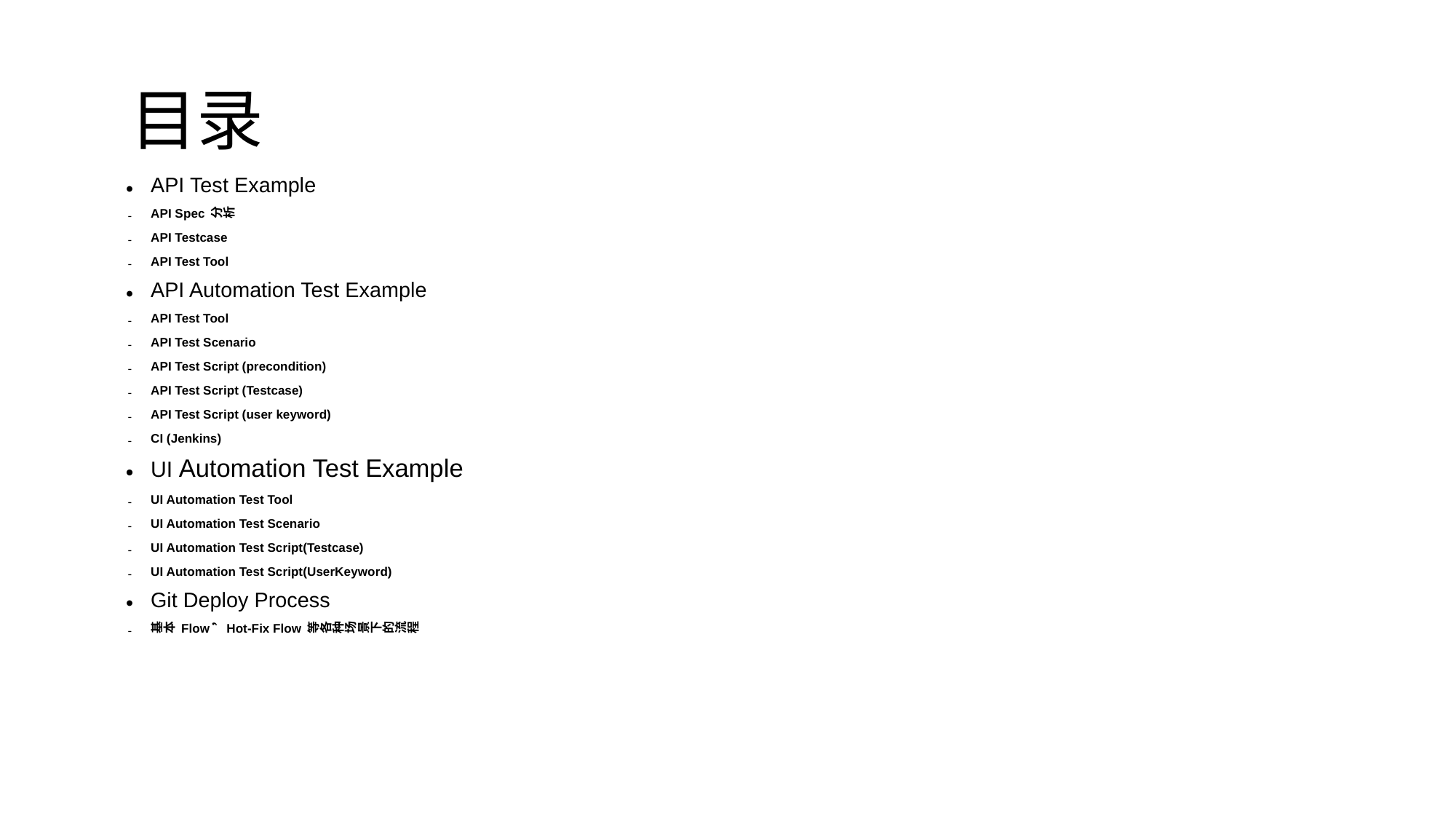

API Test Example
API Spec 分析
API Testcase
API Test Tool
API Automation Test Example
API Test Tool
API Test Scenario
API Test Script (precondition)
API Test Script (Testcase)
API Test Script (user keyword)
CI (Jenkins)
UI Automation Test Example
UI Automation Test Tool
UI Automation Test Scenario
UI Automation Test Script(Testcase)
UI Automation Test Script(UserKeyword)
Git Deploy Process
基本 Flow，Hot-Fix Flow 等各种场景下的流程

# 目录